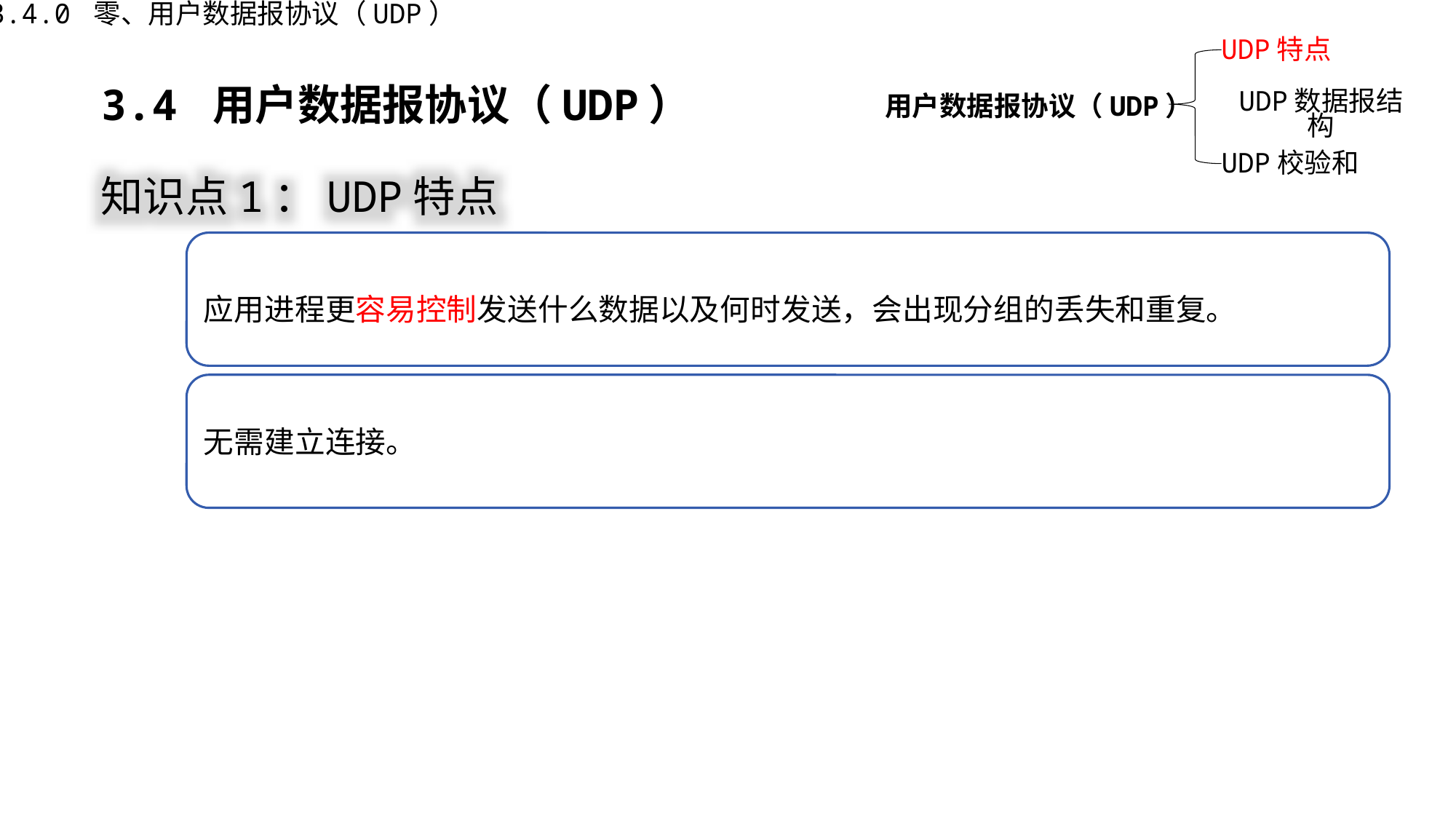

3.4.0 零、用户数据报协议（UDP）
UDP特点

用户数据报协议（UDP）
UDP数据报结构
UDP校验和
3.4 用户数据报协议（UDP）
知识点1：UDP特点
应用进程更容易控制发送什么数据以及何时发送，会出现分组的丢失和重复。
无需建立连接。